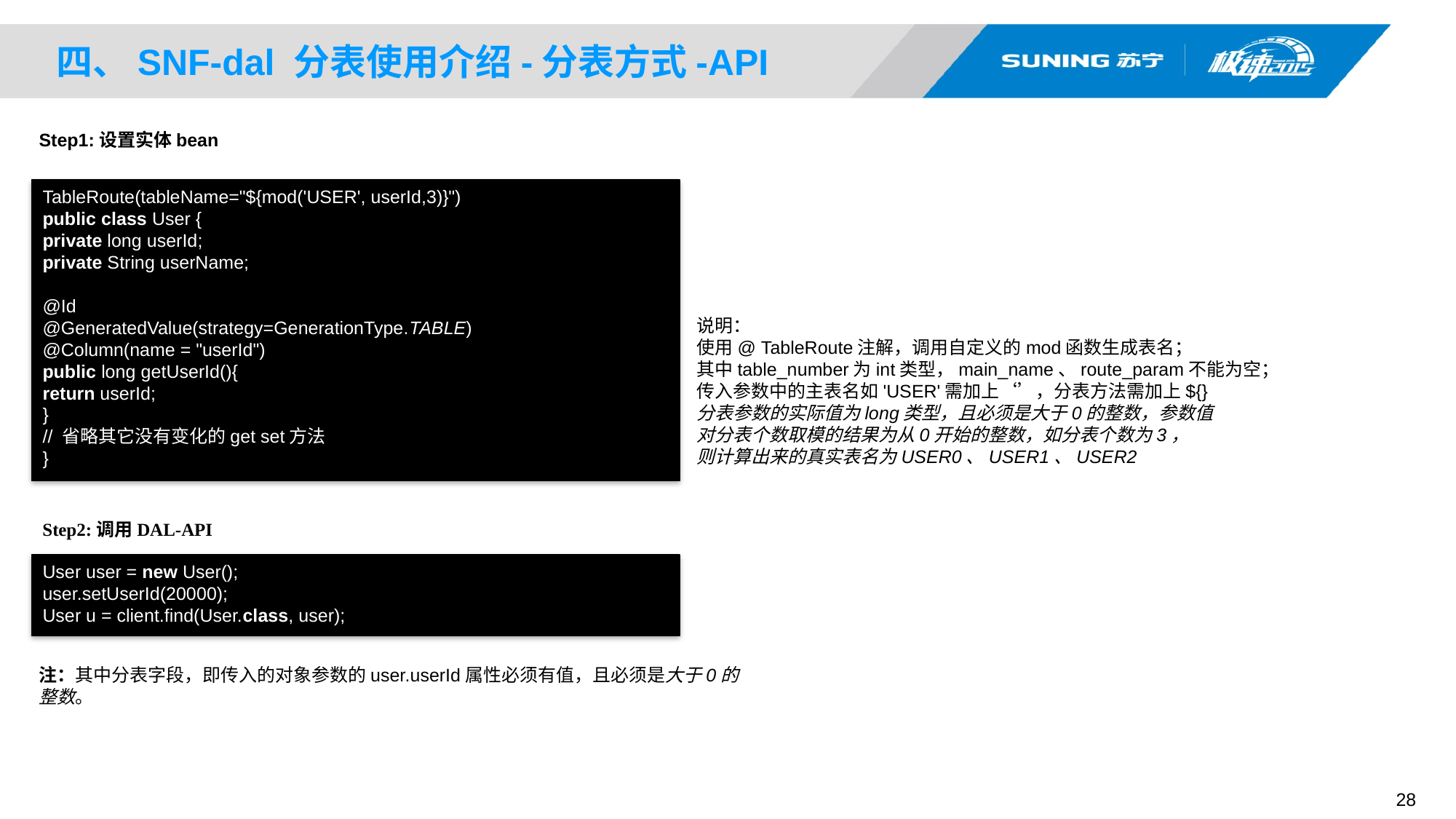

# 四、SNF-dal 分表使用介绍-分表方式-API
Step1:设置实体bean
TableRoute(tableName="${mod('USER', userId,3)}")
public class User {
private long userId;
private String userName;

@Id
@GeneratedValue(strategy=GenerationType.TABLE)
@Column(name = "userId")
public long getUserId(){
return userId;
}
// 省略其它没有变化的get set方法
}

说明：
使用@ TableRoute注解，调用自定义的mod函数生成表名；
其中table_number为int类型，main_name、route_param不能为空；
传入参数中的主表名如'USER'需加上‘’，分表方法需加上${}
分表参数的实际值为long类型，且必须是大于0的整数，参数值
对分表个数取模的结果为从0开始的整数，如分表个数为3，
则计算出来的真实表名为USER0、USER1、USER2

Step2:调用DAL-API
User user = new User();
user.setUserId(20000);
User u = client.find(User.class, user);
注：其中分表字段，即传入的对象参数的user.userId属性必须有值，且必须是大于0的整数。